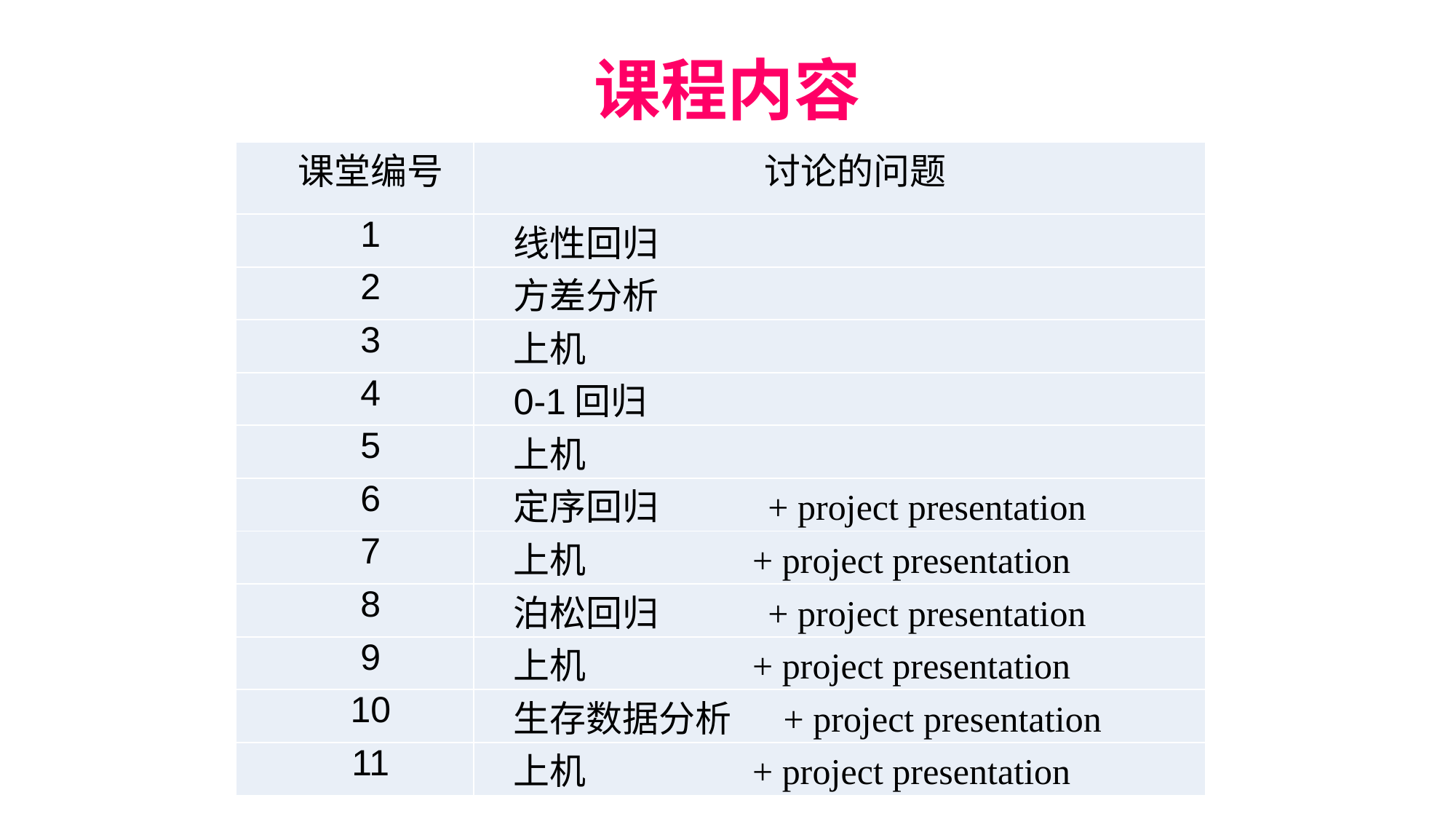

# 课程内容
| 课堂编号 | 讨论的问题 |
| --- | --- |
| 1 | 线性回归 |
| 2 | 方差分析 |
| 3 | 上机 |
| 4 | 0-1回归 |
| 5 | 上机 |
| 6 | 定序回归 + project presentation |
| 7 | 上机 + project presentation |
| 8 | 泊松回归 + project presentation |
| 9 | 上机 + project presentation |
| 10 | 生存数据分析 + project presentation |
| 11 | 上机 + project presentation |